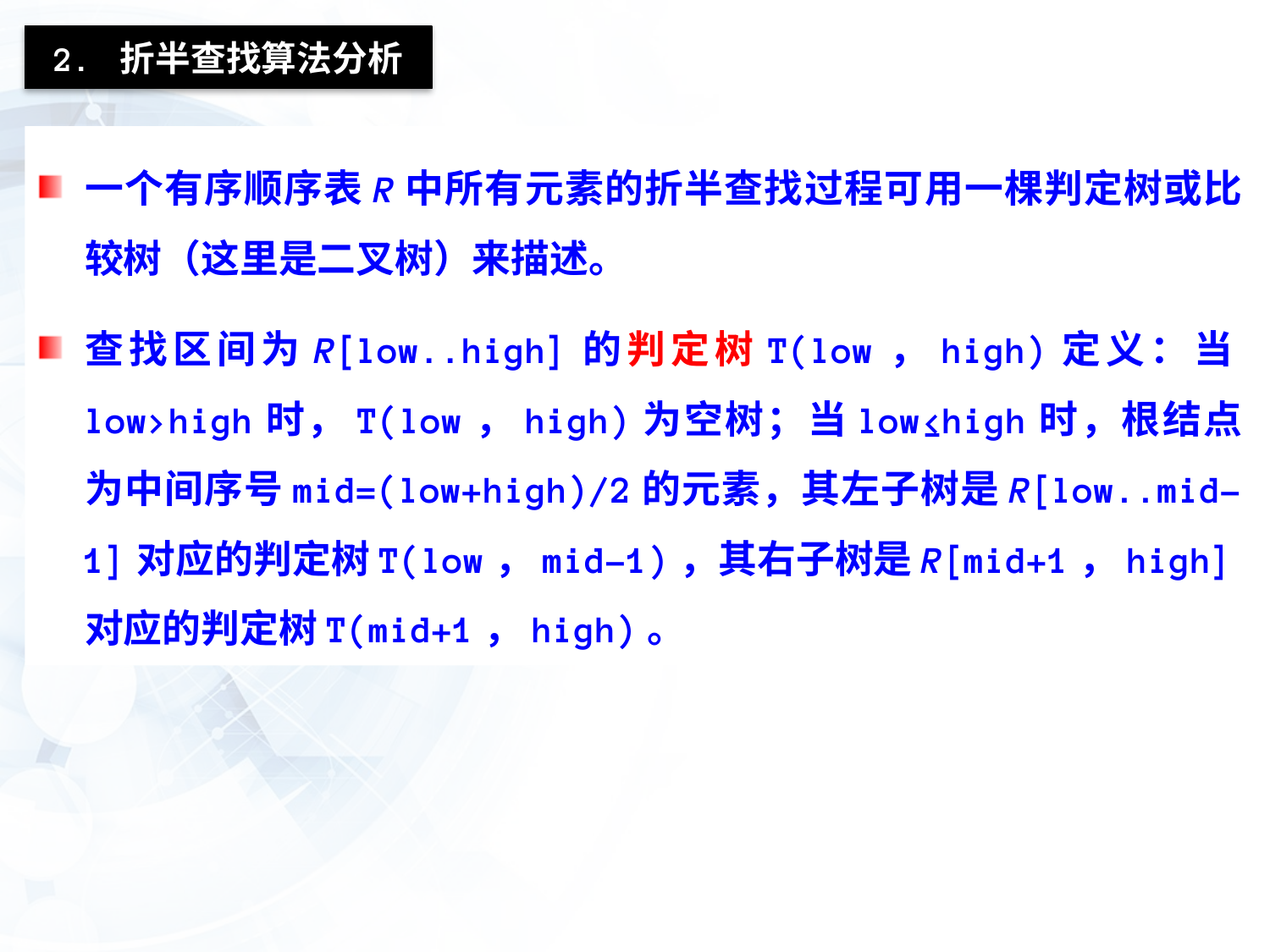

2. 折半查找算法分析
一个有序顺序表R中所有元素的折半查找过程可用一棵判定树或比较树（这里是二叉树）来描述。
查找区间为R[low..high]的判定树T(low，high)定义：当low>high时，T(low，high)为空树；当low≤high时，根结点为中间序号mid=(low+high)/2的元素，其左子树是R[low..mid-1]对应的判定树T(low，mid-1)，其右子树是R[mid+1，high]对应的判定树T(mid+1，high)。